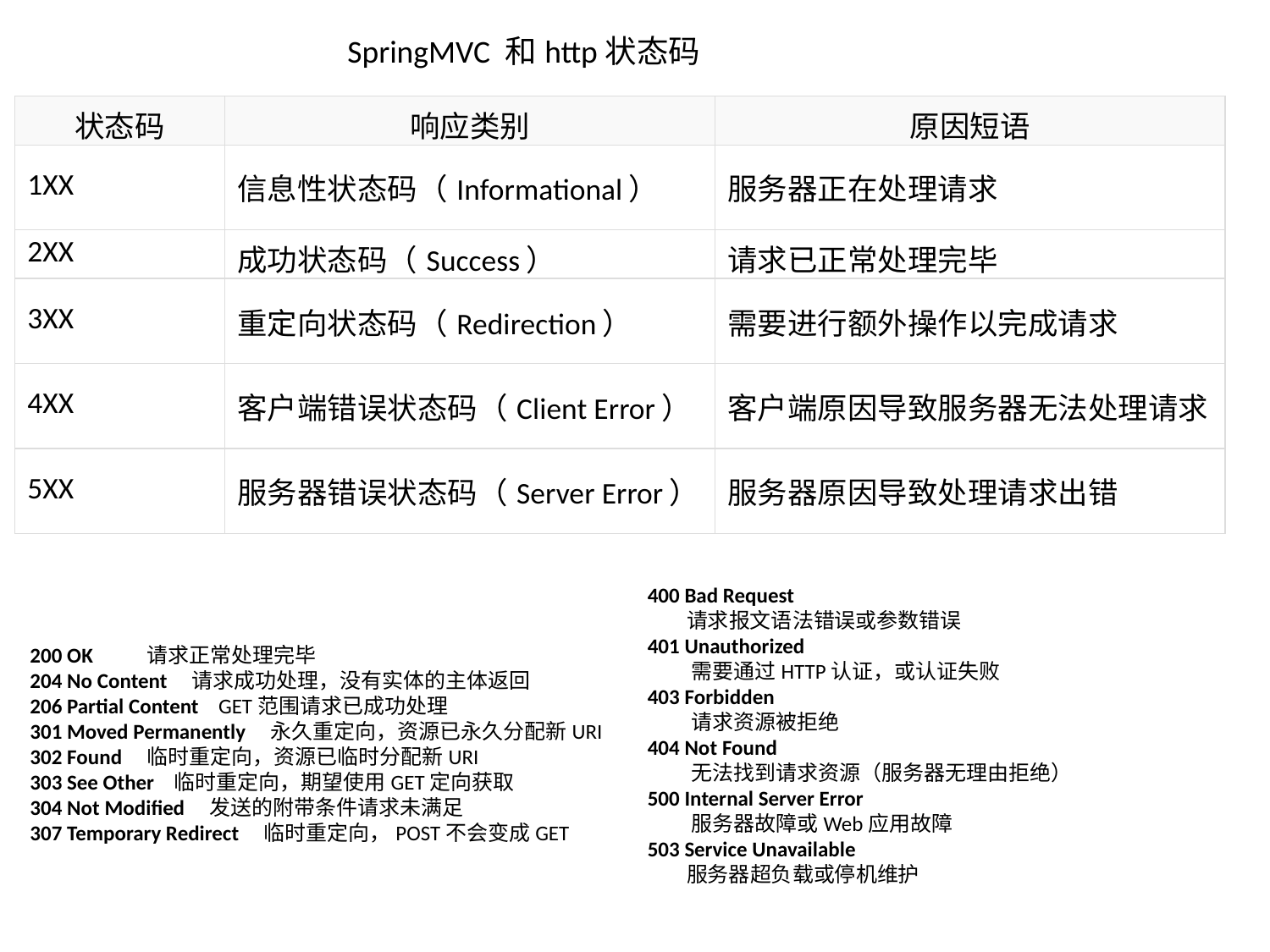

SpringMVC 和http状态码
| 状态码 | 响应类别 | 原因短语 |
| --- | --- | --- |
| 1XX | 信息性状态码（Informational） | 服务器正在处理请求 |
| 2XX | 成功状态码（Success） | 请求已正常处理完毕 |
| 3XX | 重定向状态码（Redirection） | 需要进行额外操作以完成请求 |
| 4XX | 客户端错误状态码（Client Error） | 客户端原因导致服务器无法处理请求 |
| 5XX | 服务器错误状态码（Server Error） | 服务器原因导致处理请求出错 |
400 Bad Request
       请求报文语法错误或参数错误
401 Unauthorized
        需要通过HTTP认证，或认证失败
403 Forbidden
        请求资源被拒绝
404 Not Found
        无法找到请求资源（服务器无理由拒绝）
500 Internal Server Error
        服务器故障或Web应用故障
503 Service Unavailable
       服务器超负载或停机维护
200 OK          请求正常处理完毕
204 No Content    请求成功处理，没有实体的主体返回
206 Partial Content    GET范围请求已成功处理
301 Moved Permanently    永久重定向，资源已永久分配新URI
302 Found    临时重定向，资源已临时分配新URI
303 See Other   临时重定向，期望使用GET定向获取
304 Not Modified    发送的附带条件请求未满足
307 Temporary Redirect    临时重定向，POST不会变成GET